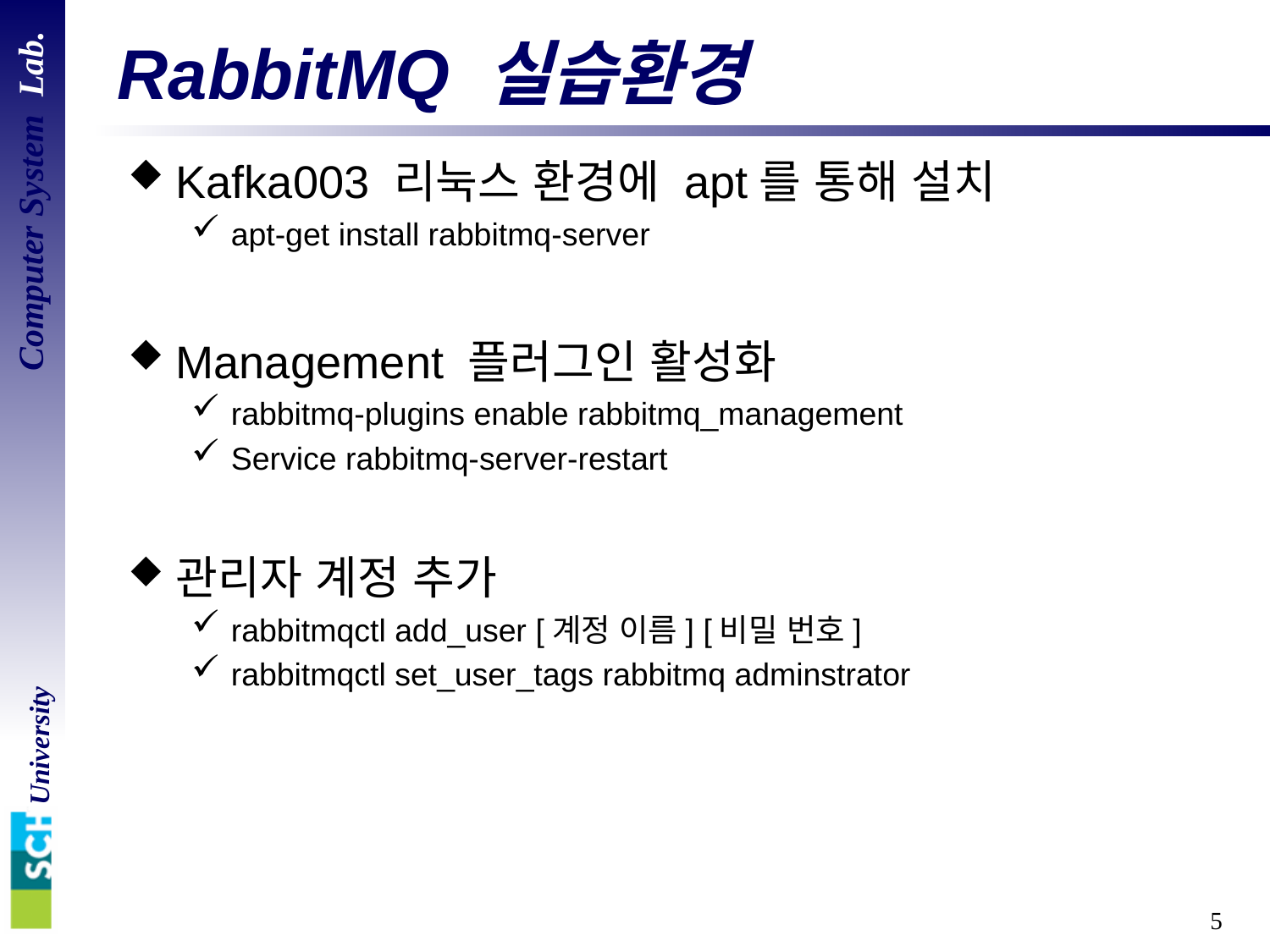

# RabbitMQ 실습환경
Kafka003 리눅스 환경에 apt를 통해 설치
apt-get install rabbitmq-server

Management 플러그인 활성화
rabbitmq-plugins enable rabbitmq_management
Service rabbitmq-server-restart

관리자 계정 추가
rabbitmqctl add_user [계정 이름] [비밀 번호]
rabbitmqctl set_user_tags rabbitmq adminstrator